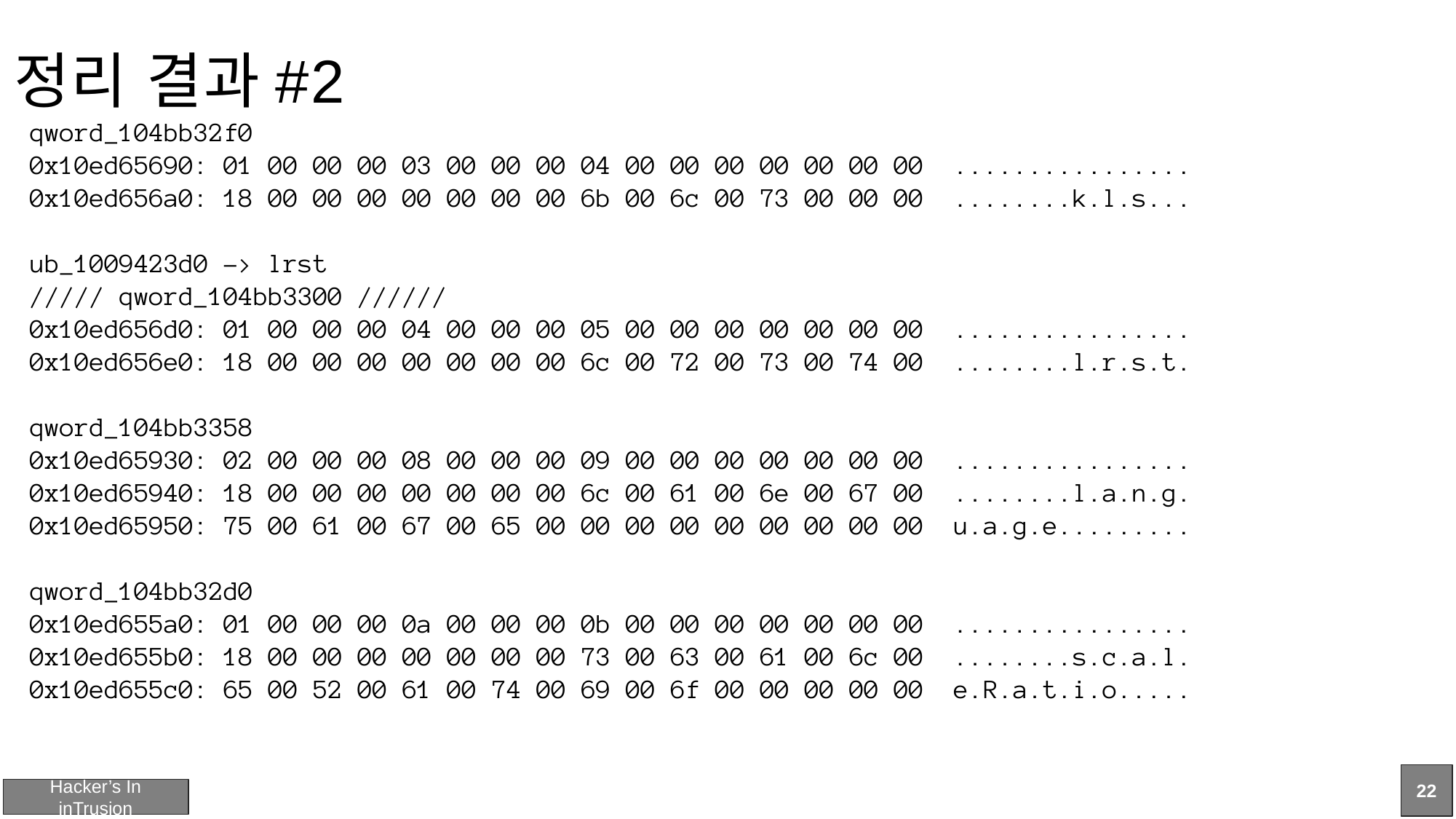

# 정리 결과#2
qword_104bb32f0
0x10ed65690: 01 00 00 00 03 00 00 00 04 00 00 00 00 00 00 00  ................
0x10ed656a0: 18 00 00 00 00 00 00 00 6b 00 6c 00 73 00 00 00  ........k.l.s...
ub_1009423d0 -> lrst
///// qword_104bb3300 //////
0x10ed656d0: 01 00 00 00 04 00 00 00 05 00 00 00 00 00 00 00  ................
0x10ed656e0: 18 00 00 00 00 00 00 00 6c 00 72 00 73 00 74 00  ........l.r.s.t.
qword_104bb3358
0x10ed65930: 02 00 00 00 08 00 00 00 09 00 00 00 00 00 00 00  ................
0x10ed65940: 18 00 00 00 00 00 00 00 6c 00 61 00 6e 00 67 00  ........l.a.n.g.
0x10ed65950: 75 00 61 00 67 00 65 00 00 00 00 00 00 00 00 00  u.a.g.e.........
qword_104bb32d0
0x10ed655a0: 01 00 00 00 0a 00 00 00 0b 00 00 00 00 00 00 00  ................
0x10ed655b0: 18 00 00 00 00 00 00 00 73 00 63 00 61 00 6c 00  ........s.c.a.l.
0x10ed655c0: 65 00 52 00 61 00 74 00 69 00 6f 00 00 00 00 00  e.R.a.t.i.o.....

22
Hacker’s In inTrusion